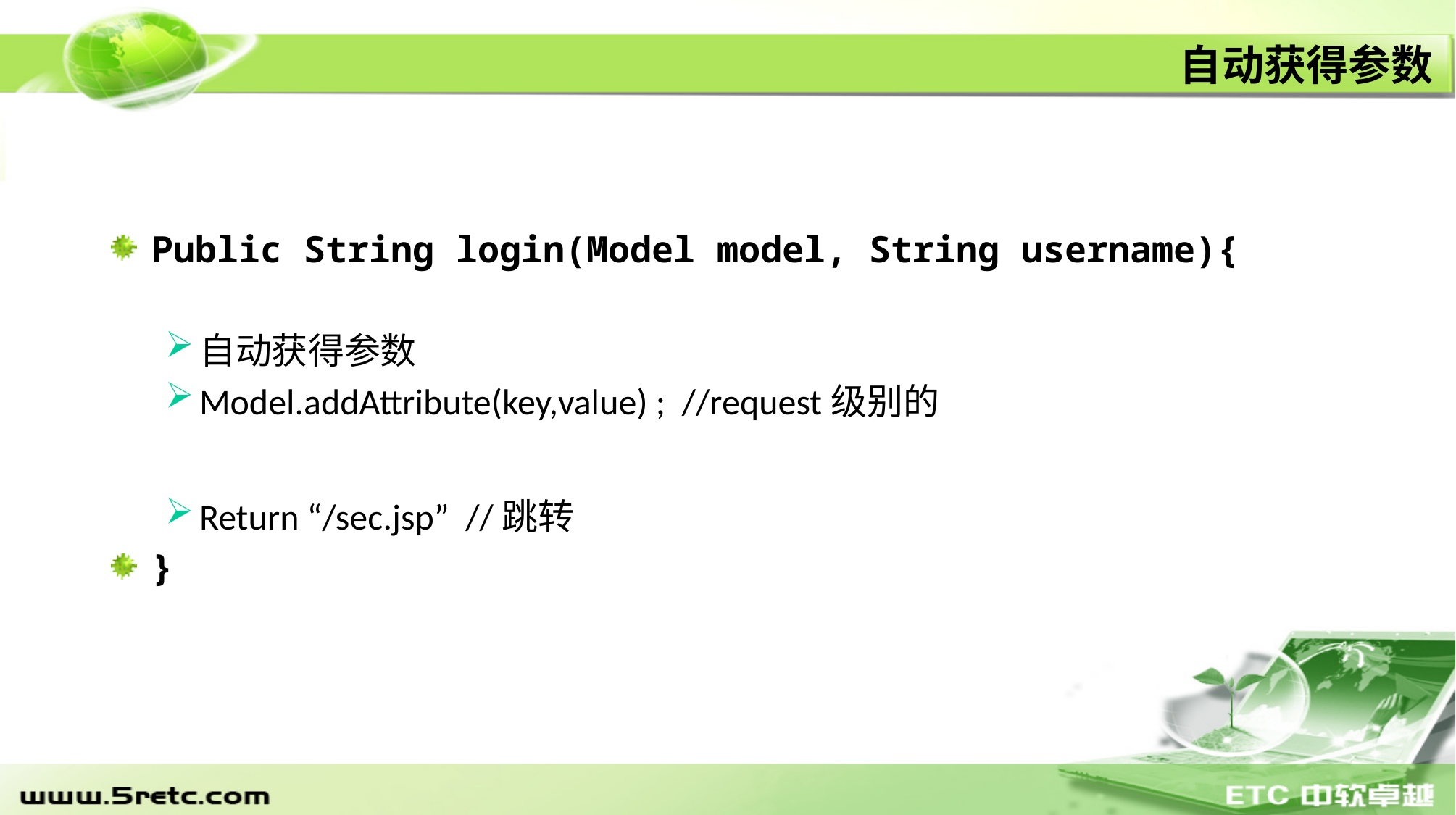

# 自动获得参数
Public String login(Model model, String username){

自动获得参数
Model.addAttribute(key,value) ;  //request级别的

Return “/sec.jsp”  //跳转
}